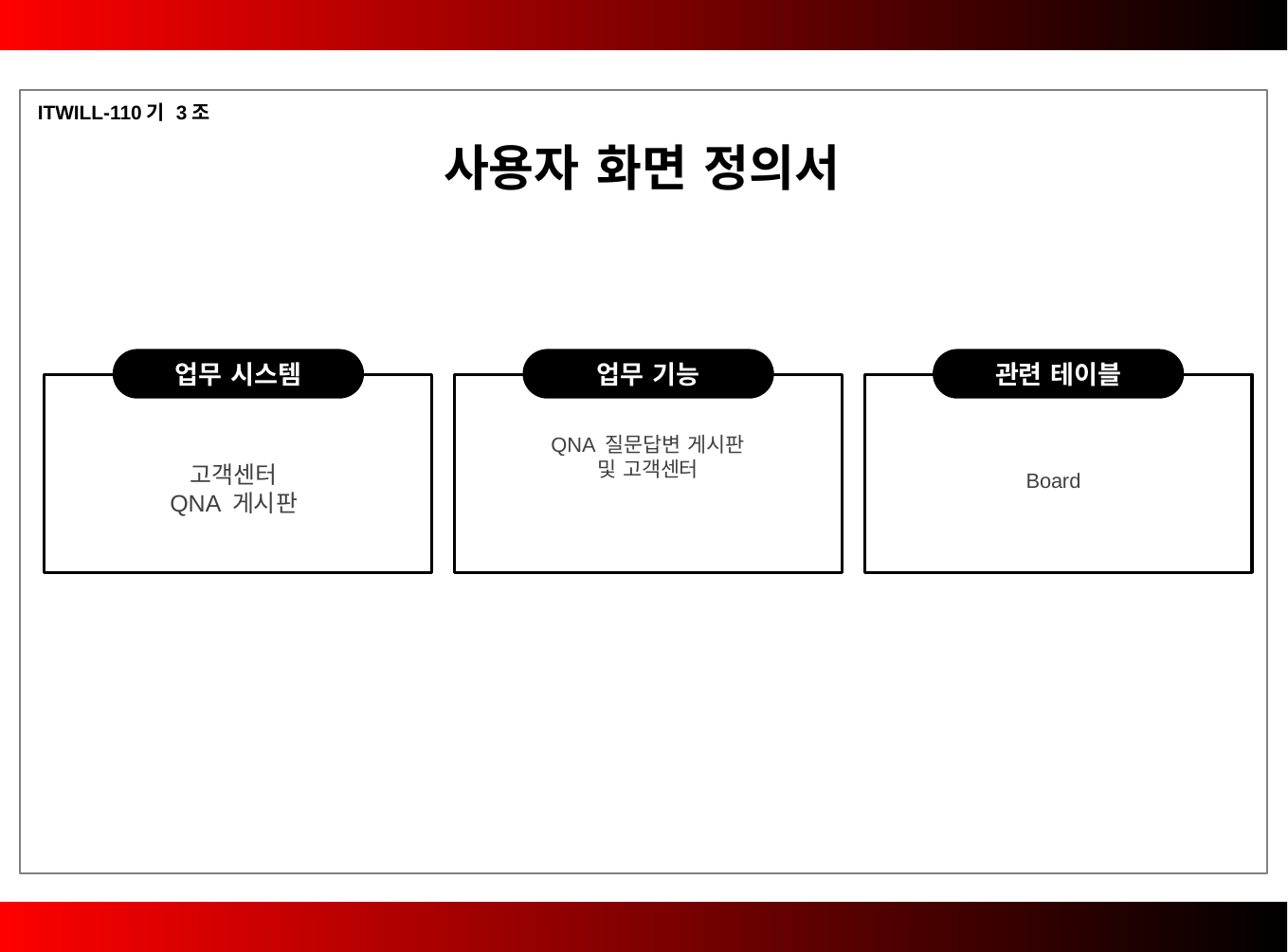

ITWILL-110기 3조
사용자 화면 정의서
업무 시스템
업무 기능
관련 테이블

QNA 질문답변 게시판
및 고객센터

고객센터
QNA 게시판
Board